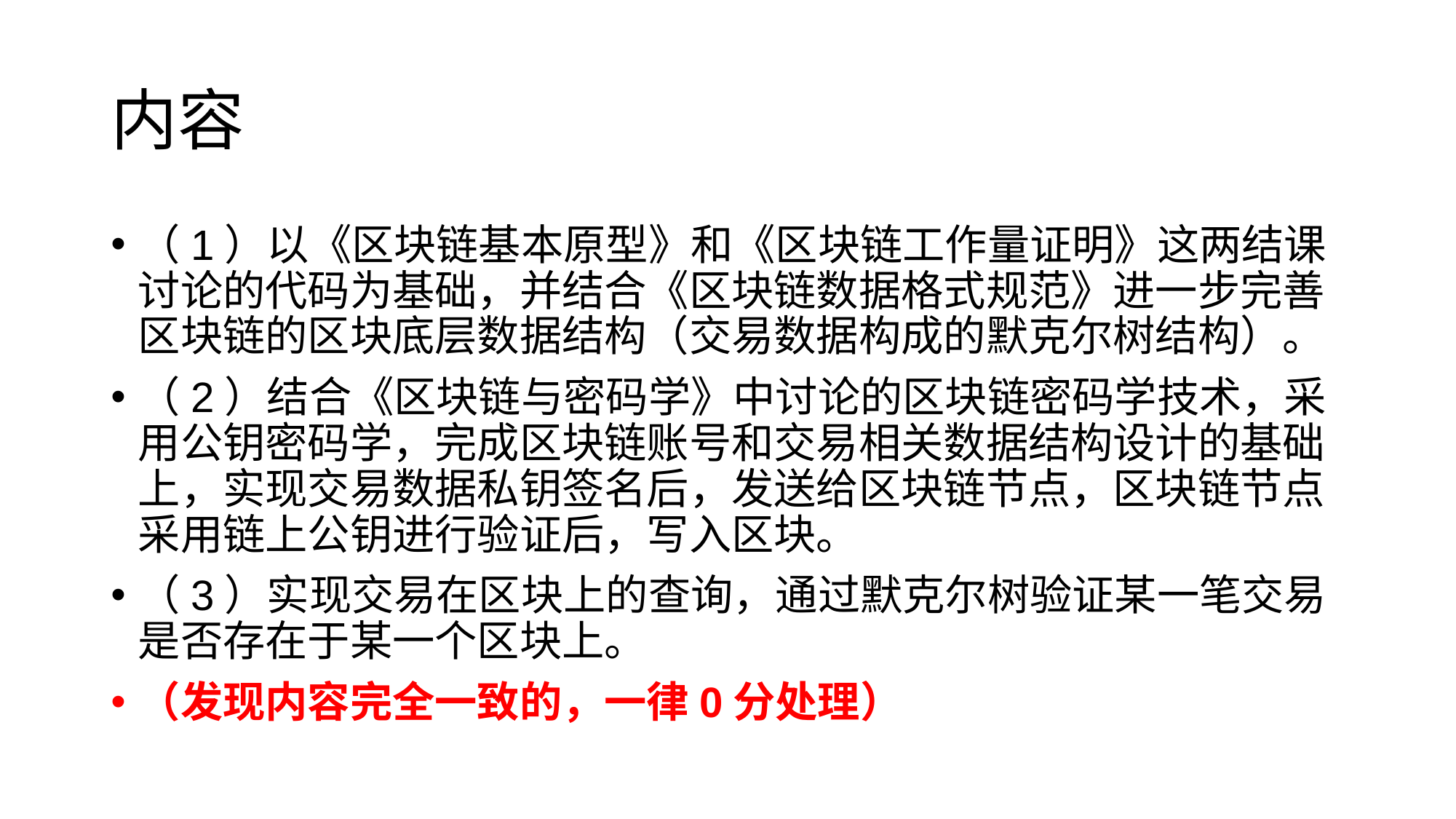

# 内容
（1）以《区块链基本原型》和《区块链工作量证明》这两结课讨论的代码为基础，并结合《区块链数据格式规范》进一步完善区块链的区块底层数据结构（交易数据构成的默克尔树结构）。
（2）结合《区块链与密码学》中讨论的区块链密码学技术，采用公钥密码学，完成区块链账号和交易相关数据结构设计的基础上，实现交易数据私钥签名后，发送给区块链节点，区块链节点采用链上公钥进行验证后，写入区块。
（3）实现交易在区块上的查询，通过默克尔树验证某一笔交易是否存在于某一个区块上。
（发现内容完全一致的，一律0分处理）